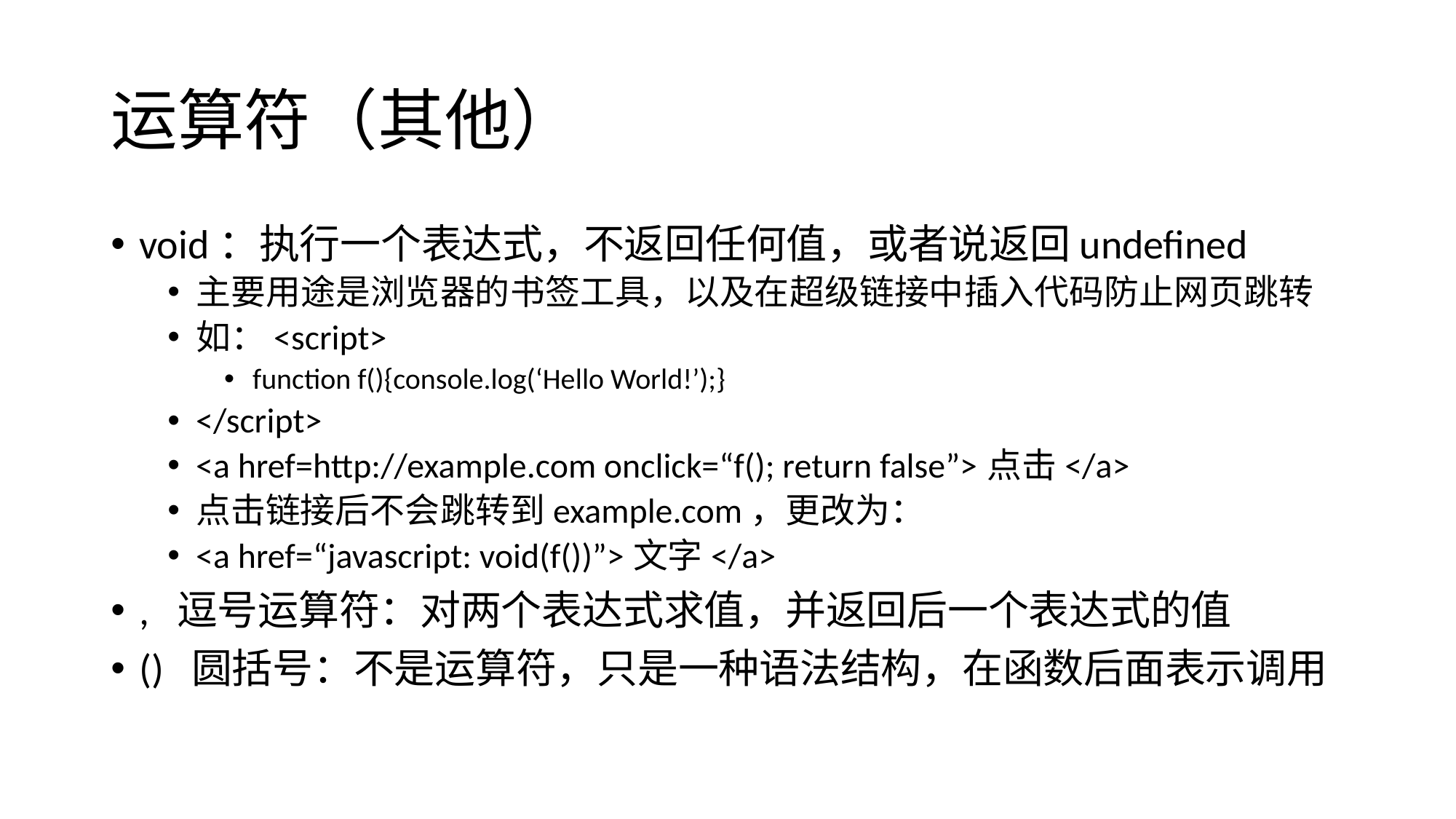

# 运算符（其他）
void：执行一个表达式，不返回任何值，或者说返回undefined
主要用途是浏览器的书签工具，以及在超级链接中插入代码防止网页跳转
如：<script>
function f(){console.log(‘Hello World!’);}
</script>
<a href=http://example.com onclick=“f(); return false”>点击</a>
点击链接后不会跳转到example.com，更改为：
<a href=“javascript: void(f())”>文字</a>
,  逗号运算符：对两个表达式求值，并返回后一个表达式的值
()  圆括号：不是运算符，只是一种语法结构，在函数后面表示调用